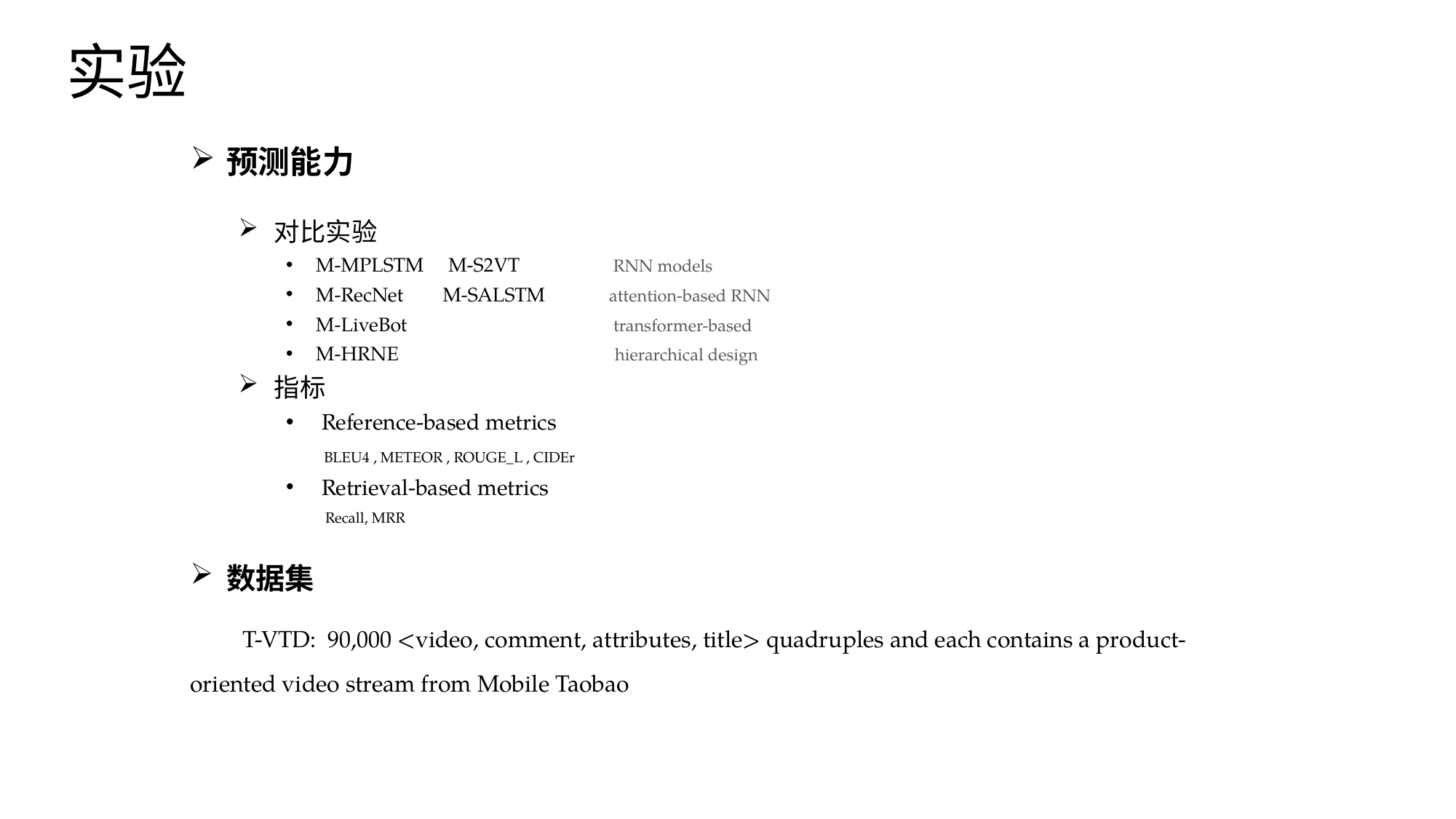

# 实验
预测能力

对比实验
M-MPLSTM     M-S2VT                   RNN models
M-RecNet        M-SALSTM             attention-based RNN
M-LiveBot                                          transformer-based
M-HRNE                                            hierarchical design
指标
Reference-based metrics
       BLEU4 , METEOR , ROUGE_L , CIDEr
Retrieval-based metrics
         Recall, MRR
数据集
         T-VTD:  90,000 <video, comment, attributes, title> quadruples and each contains a product-oriented video stream from Mobile Taobao